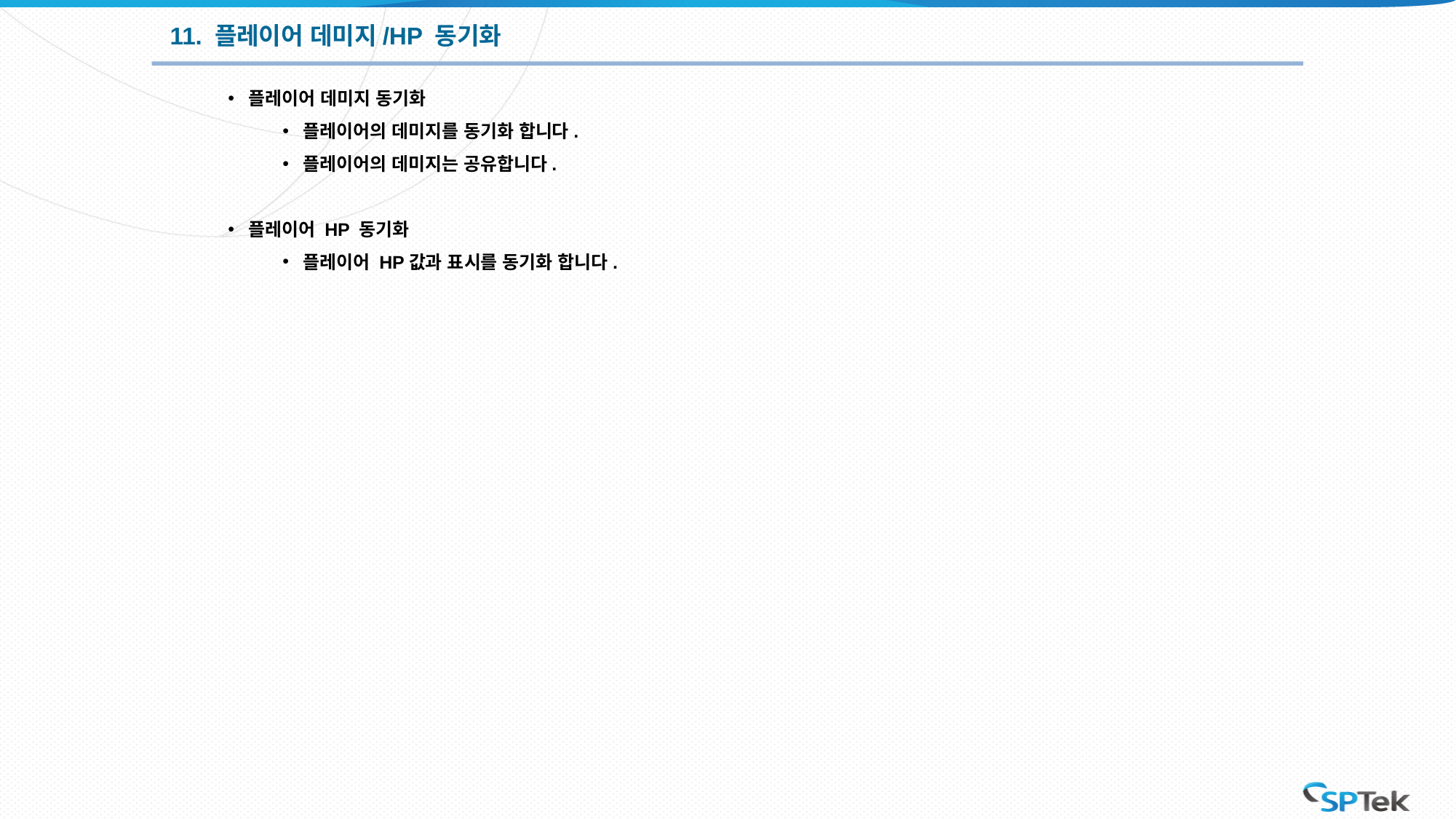

11. 플레이어 데미지/HP 동기화

플레이어 데미지 동기화
플레이어의 데미지를 동기화 합니다.
플레이어의 데미지는 공유합니다.

플레이어 HP 동기화
플레이어 HP값과 표시를 동기화 합니다.